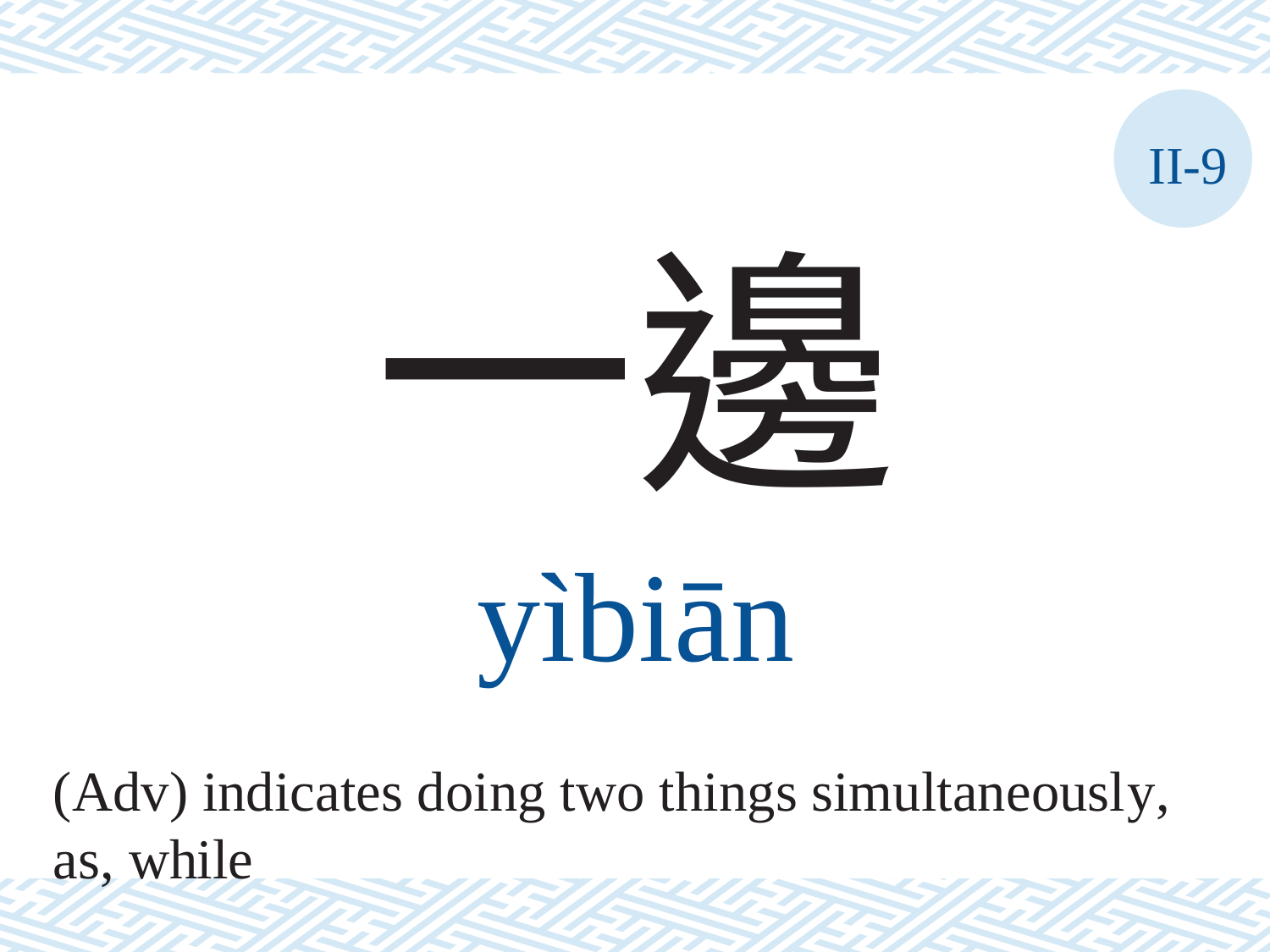

II-9
一邊
yìbiān

(Adv) indicates doing two things simultaneously, as, while